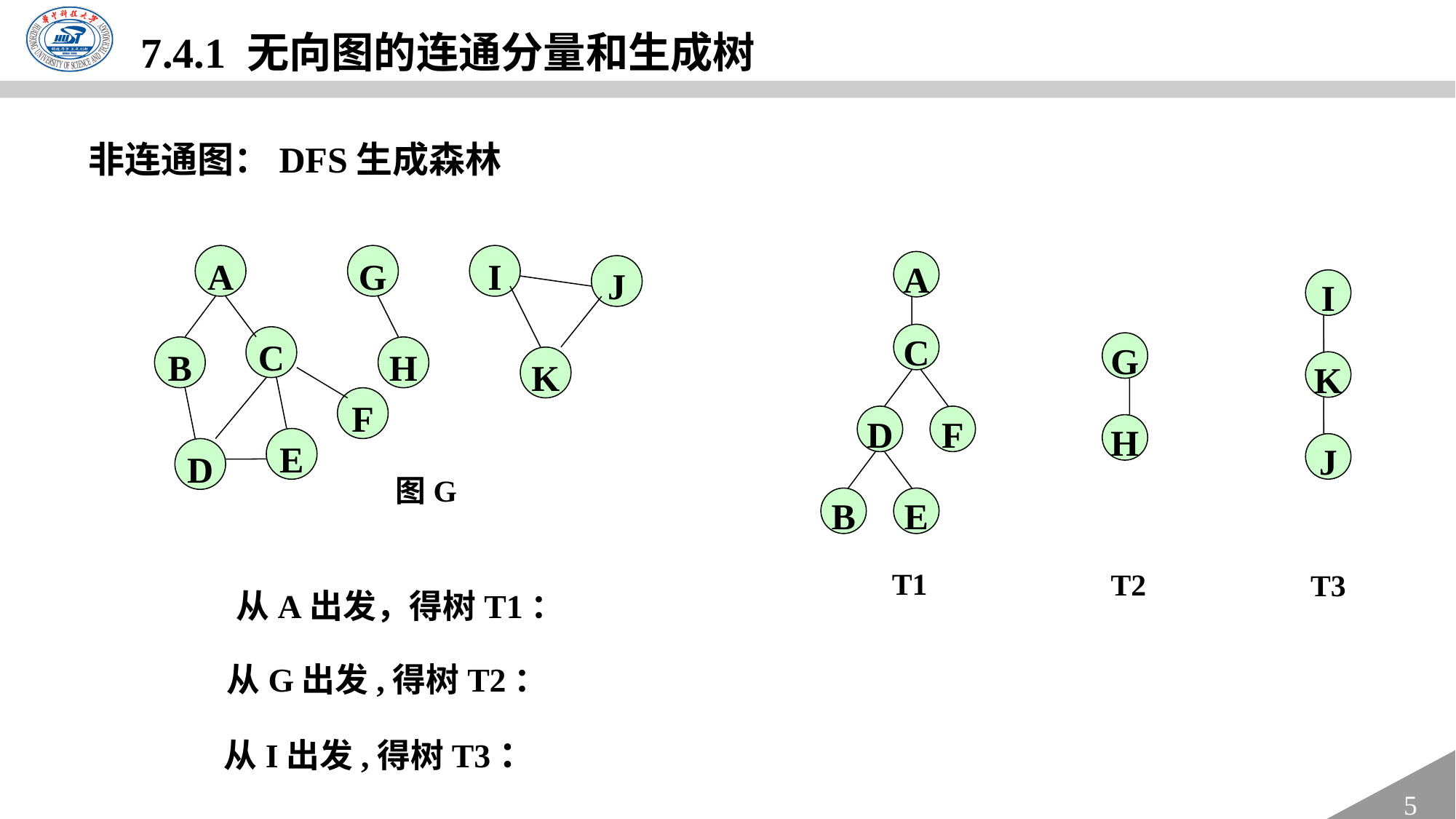

7.4.1 无向图的连通分量和生成树
非连通图：DFS生成森林
A
G
I
J

C
B
H
K

F
E
D

图G
A
I

C
G
K

D
F
H
J

B
E
T1
T2
T3
从A出发，得树T1：
从G出发,得树T2：
从I出发,得树T3：